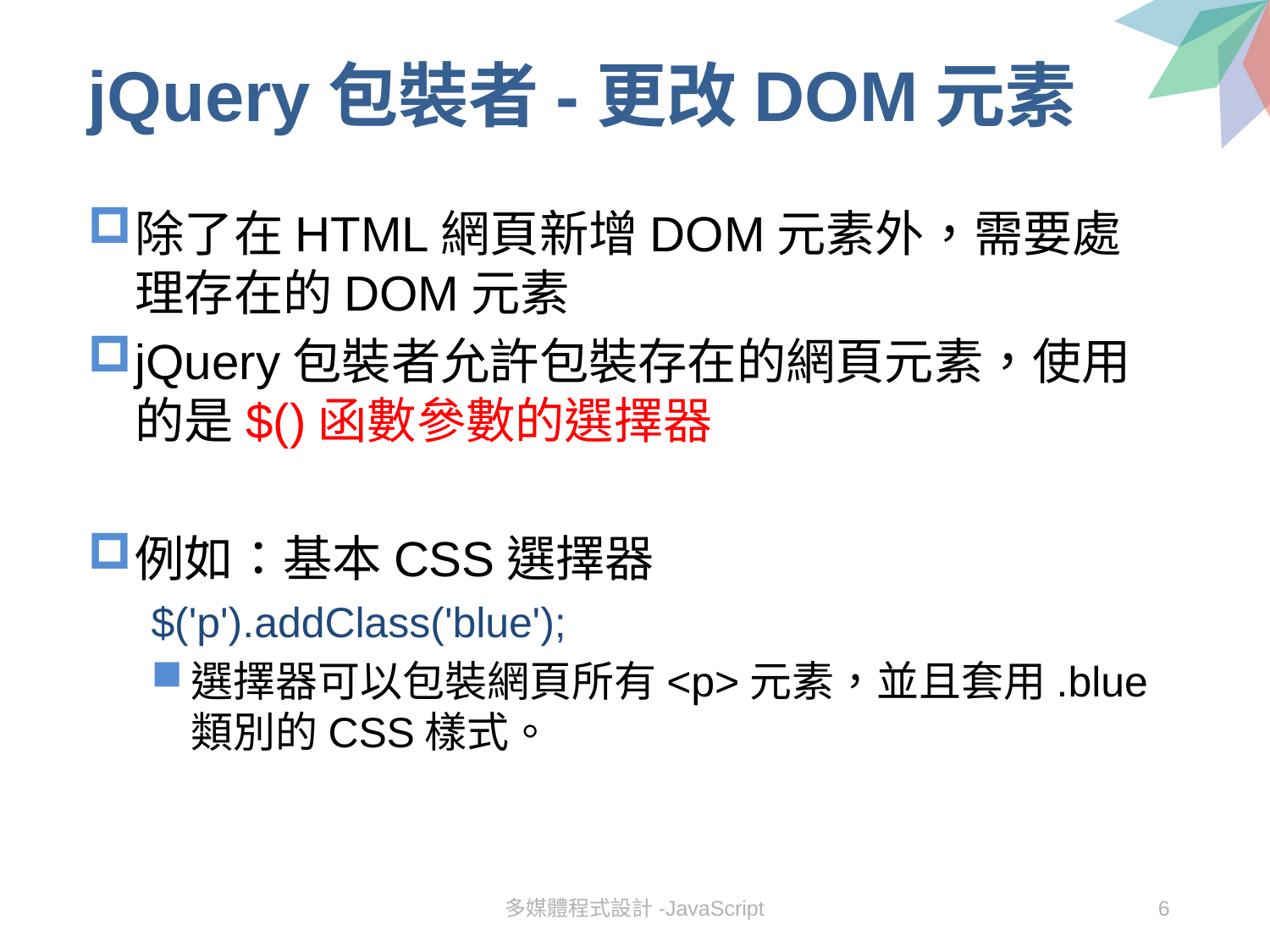

# jQuery包裝者-更改DOM元素
除了在HTML網頁新增DOM元素外，需要處理存在的DOM元素
jQuery包裝者允許包裝存在的網頁元素，使用的是$()函數參數的選擇器

例如：基本CSS選擇器
$('p').addClass('blue');
選擇器可以包裝網頁所有<p>元素，並且套用.blue類別的CSS樣式。
多媒體程式設計-JavaScript
6